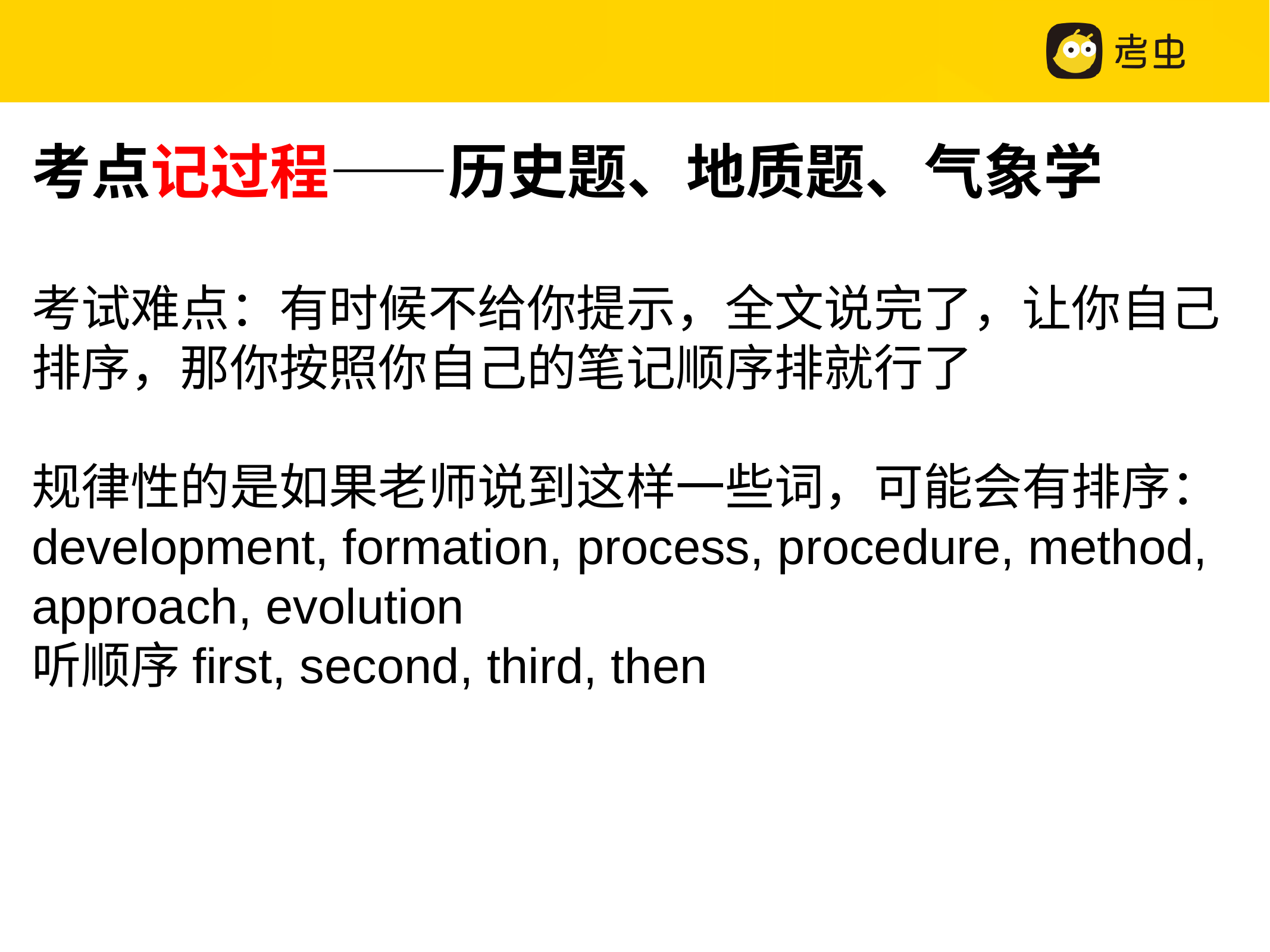

考点记过程——历史题、地质题、气象学

考试难点：有时候不给你提示，全文说完了，让你自己排序，那你按照你自己的笔记顺序排就行了

规律性的是如果老师说到这样一些词，可能会有排序：development, formation, process, procedure, method,
approach, evolution
听顺序first, second, third, then